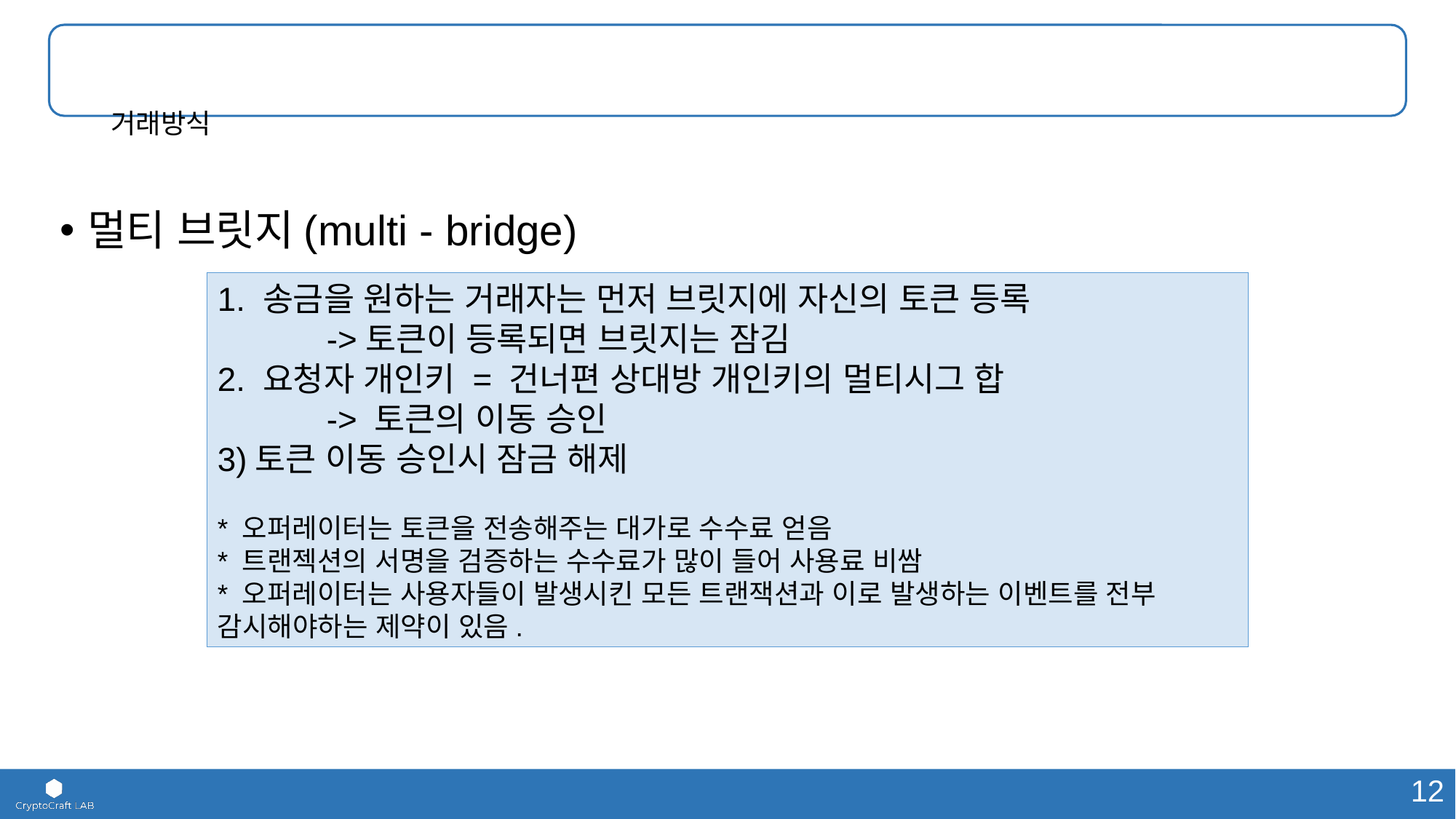

# 거래방식

멀티 브릿지(multi - bridge)

1. 송금을 원하는 거래자는 먼저 브릿지에 자신의 토큰 등록
	->토큰이 등록되면 브릿지는 잠김
2. 요청자 개인키 = 건너편 상대방 개인키의 멀티시그 합
	-> 토큰의 이동 승인
3)토큰 이동 승인시 잠금 해제

* 오퍼레이터는 토큰을 전송해주는 대가로 수수료 얻음
* 트랜젝션의 서명을 검증하는 수수료가 많이 들어 사용료 비쌈
* 오퍼레이터는 사용자들이 발생시킨 모든 트랜잭션과 이로 발생하는 이벤트를 전부 감시해야하는 제약이 있음.